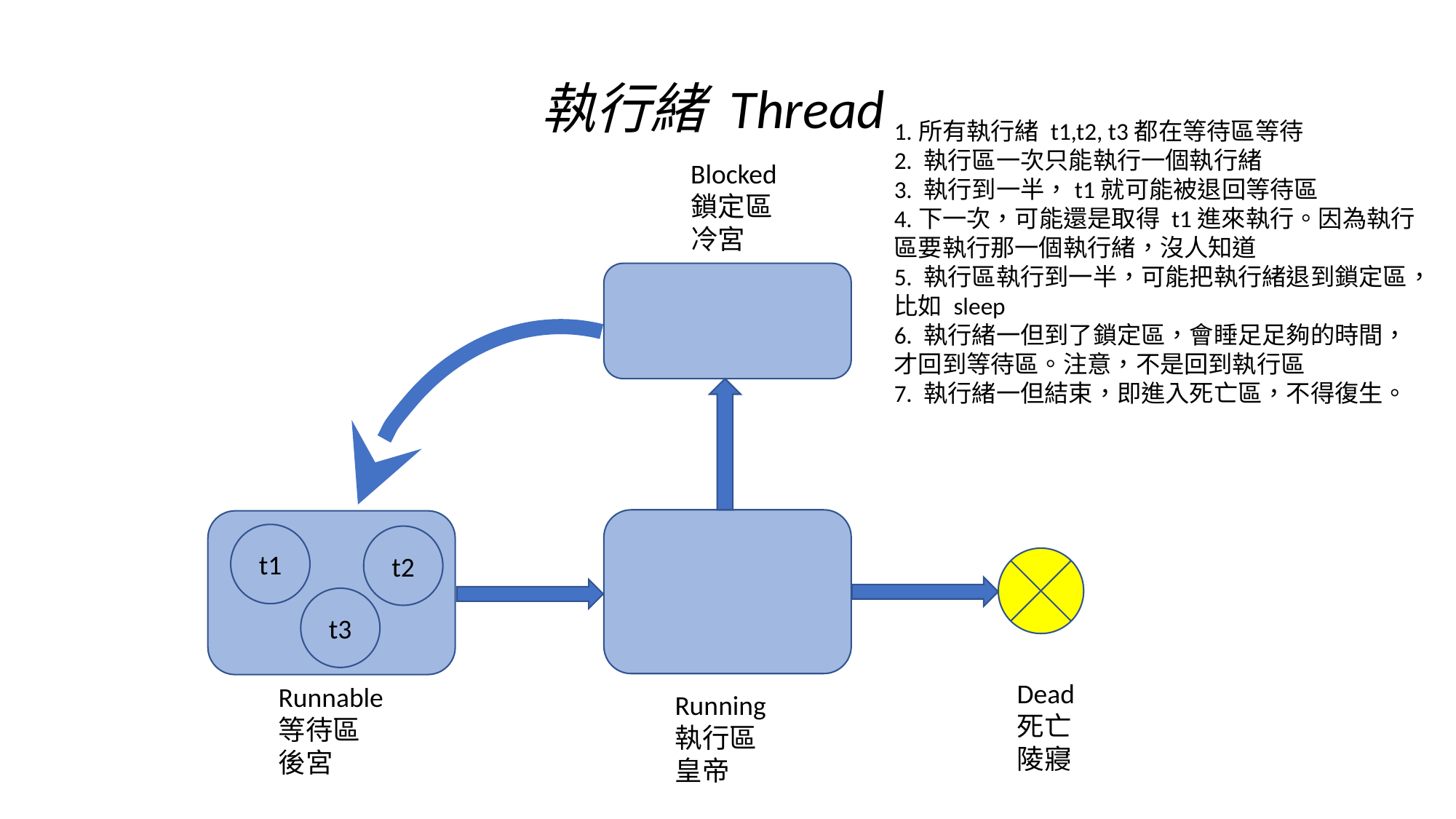

執行緒 Thread
1.所有執行緒 t1,t2, t3都在等待區等待
2. 執行區一次只能執行一個執行緒
3. 執行到一半，t1就可能被退回等待區
4.下一次，可能還是取得 t1進來執行。因為執行區要執行那一個執行緒，沒人知道
5. 執行區執行到一半，可能把執行緒退到鎖定區，比如 sleep
6. 執行緒一但到了鎖定區，會睡足足夠的時間，才回到等待區。注意，不是回到執行區
7. 執行緒一但結束，即進入死亡區，不得復生。
Blocked
鎖定區
冷宮

t1
t2

t3
Dead
死亡
陵寢
Runnable
等待區
後宮
Running
執行區
皇帝